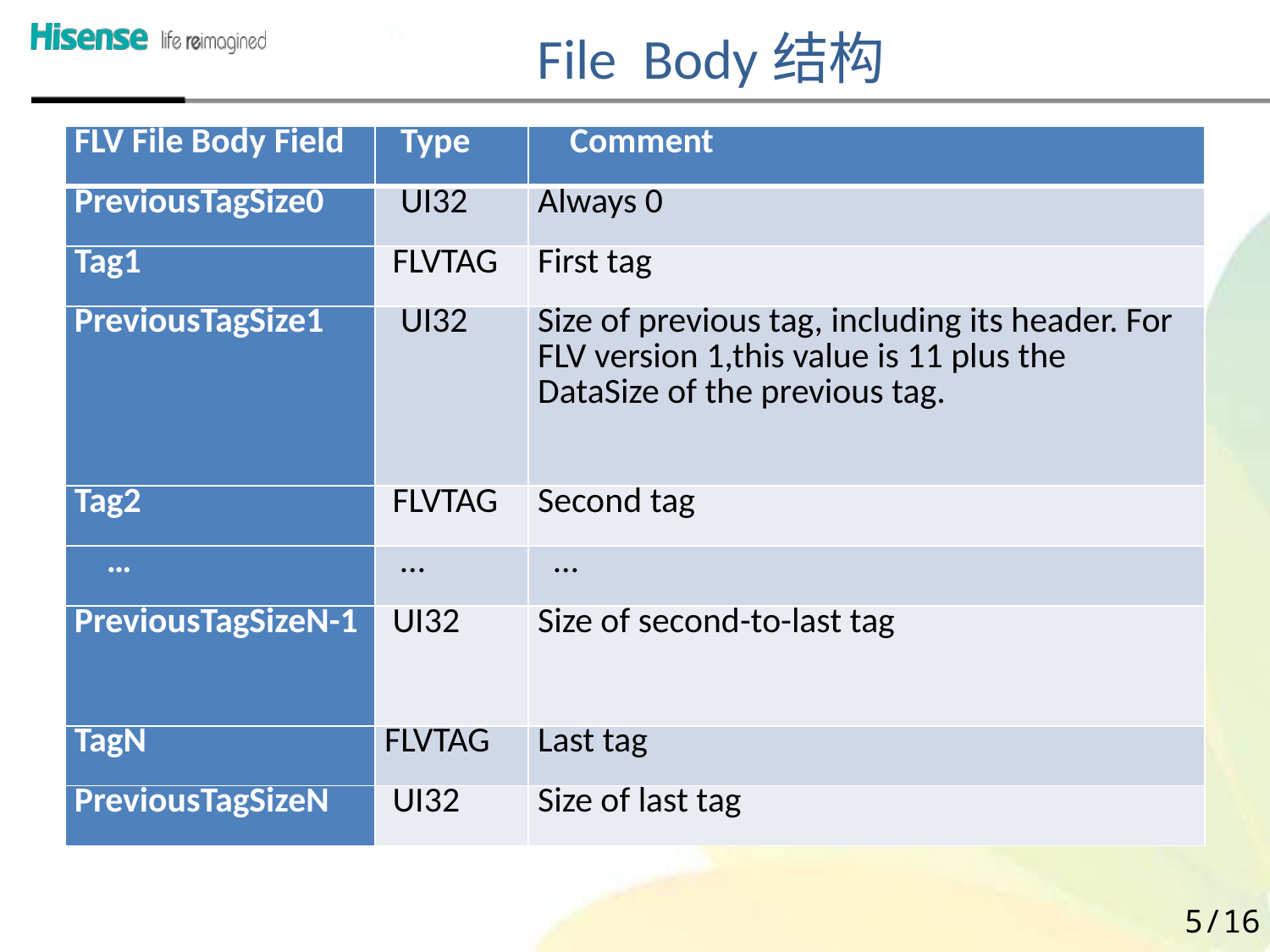

File  Body结构
| FLV File Body Field | Type | Comment |
| --- | --- | --- |
| PreviousTagSize0 | UI32 | Always 0 |
| Tag1 | FLVTAG | First tag |
| PreviousTagSize1 | UI32 | Size of previous tag, including its header. For FLV version 1,this value is 11 plus the DataSize of the previous tag. |
| Tag2 | FLVTAG | Second tag |
| … | … | … |
| PreviousTagSizeN-1 | UI32 | Size of second-to-last tag |
| TagN | FLVTAG | Last tag |
| PreviousTagSizeN | UI32 | Size of last tag |
5/16